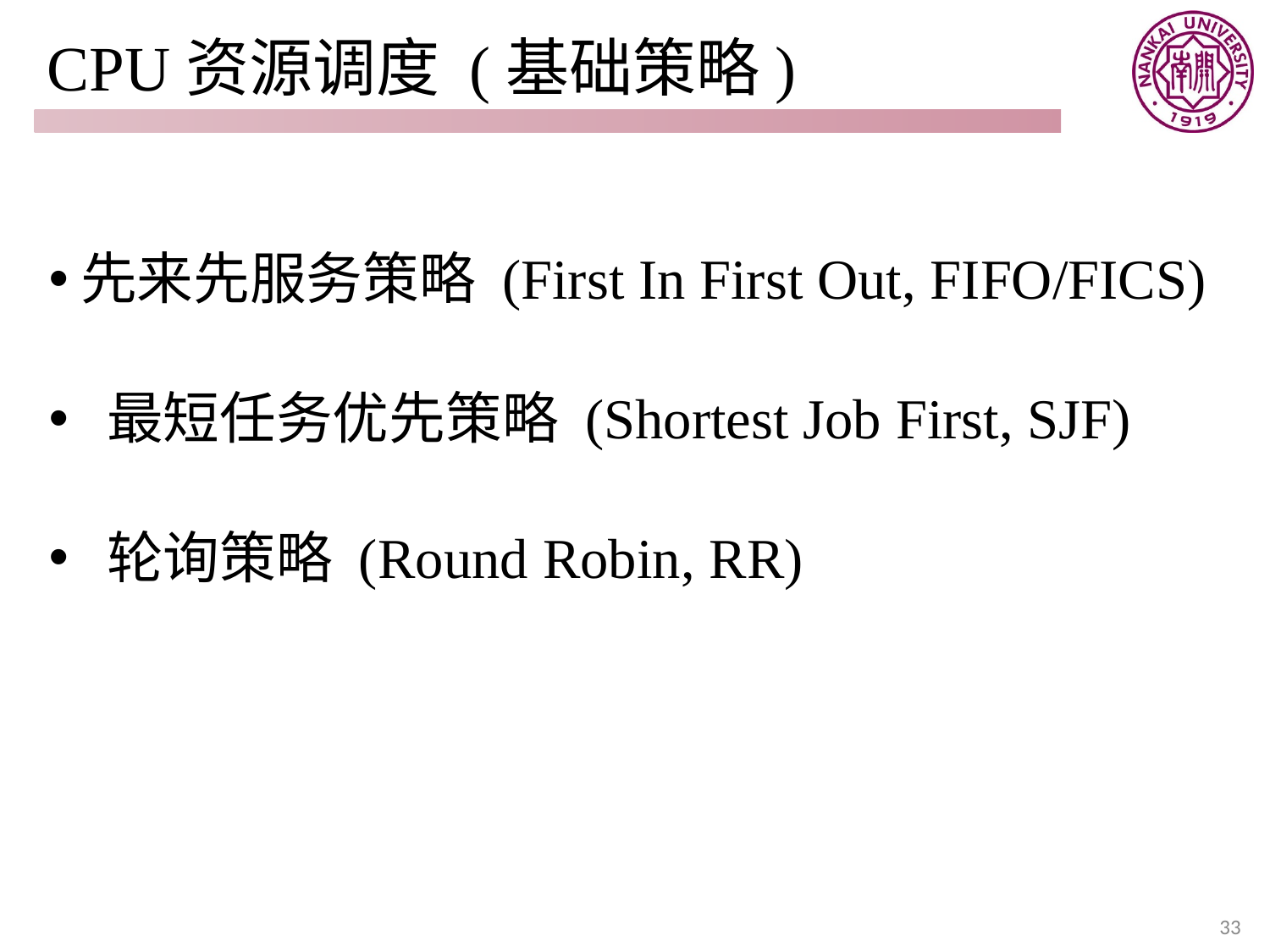

# CPU资源调度 (基础策略)

先来先服务策略 (First In First Out, FIFO/FICS)

 最短任务优先策略 (Shortest Job First, SJF)

 轮询策略 (Round Robin, RR)
33